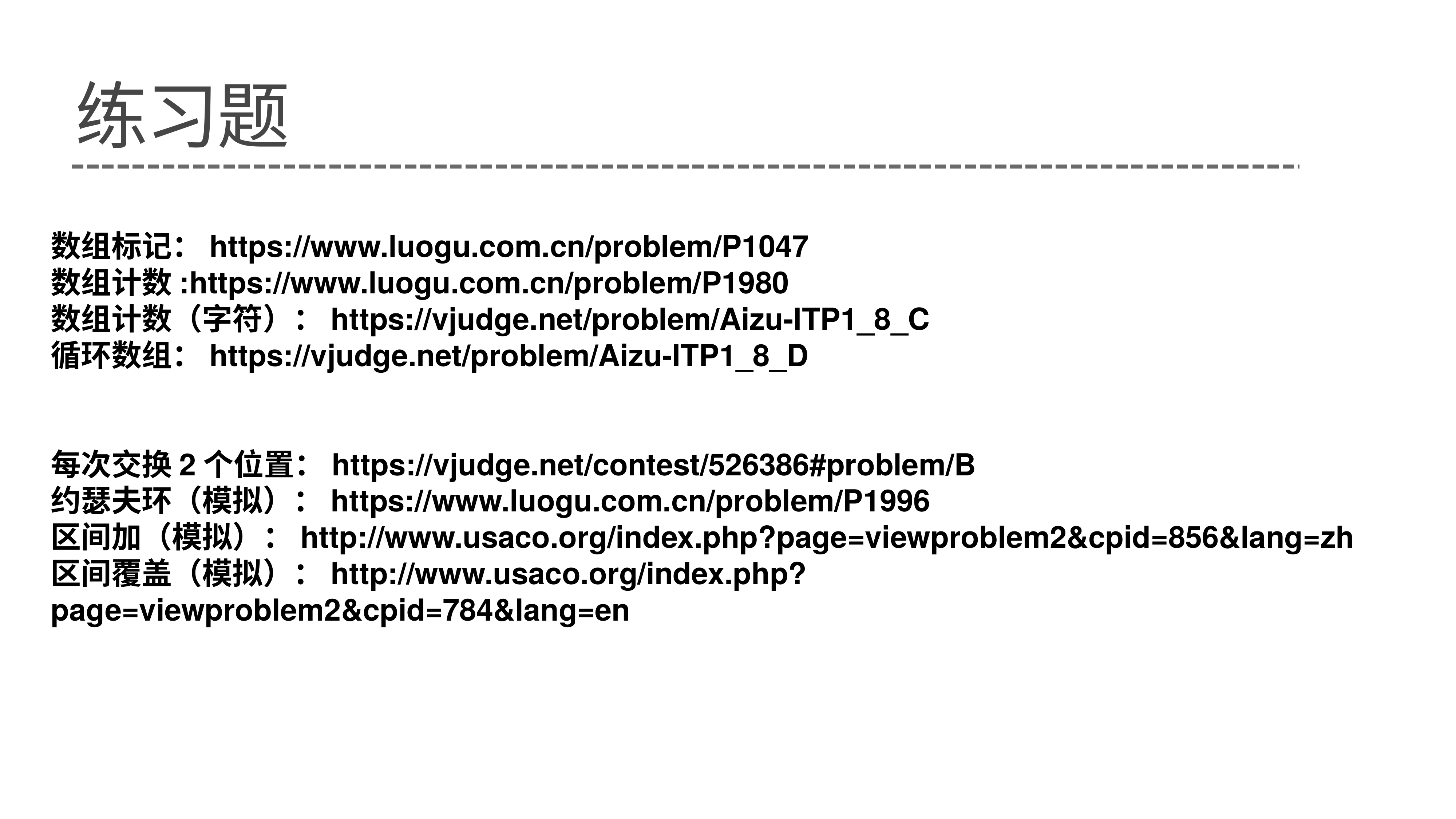

# 练习题
数组标记：https://www.luogu.com.cn/problem/P1047
数组计数:https://www.luogu.com.cn/problem/P1980
数组计数（字符）：https://vjudge.net/problem/Aizu-ITP1_8_C
循环数组：https://vjudge.net/problem/Aizu-ITP1_8_D

每次交换2个位置：https://vjudge.net/contest/526386#problem/B
约瑟夫环（模拟）：https://www.luogu.com.cn/problem/P1996
区间加（模拟）：http://www.usaco.org/index.php?page=viewproblem2&cpid=856&lang=zh
区间覆盖（模拟）：http://www.usaco.org/index.php?page=viewproblem2&cpid=784&lang=en